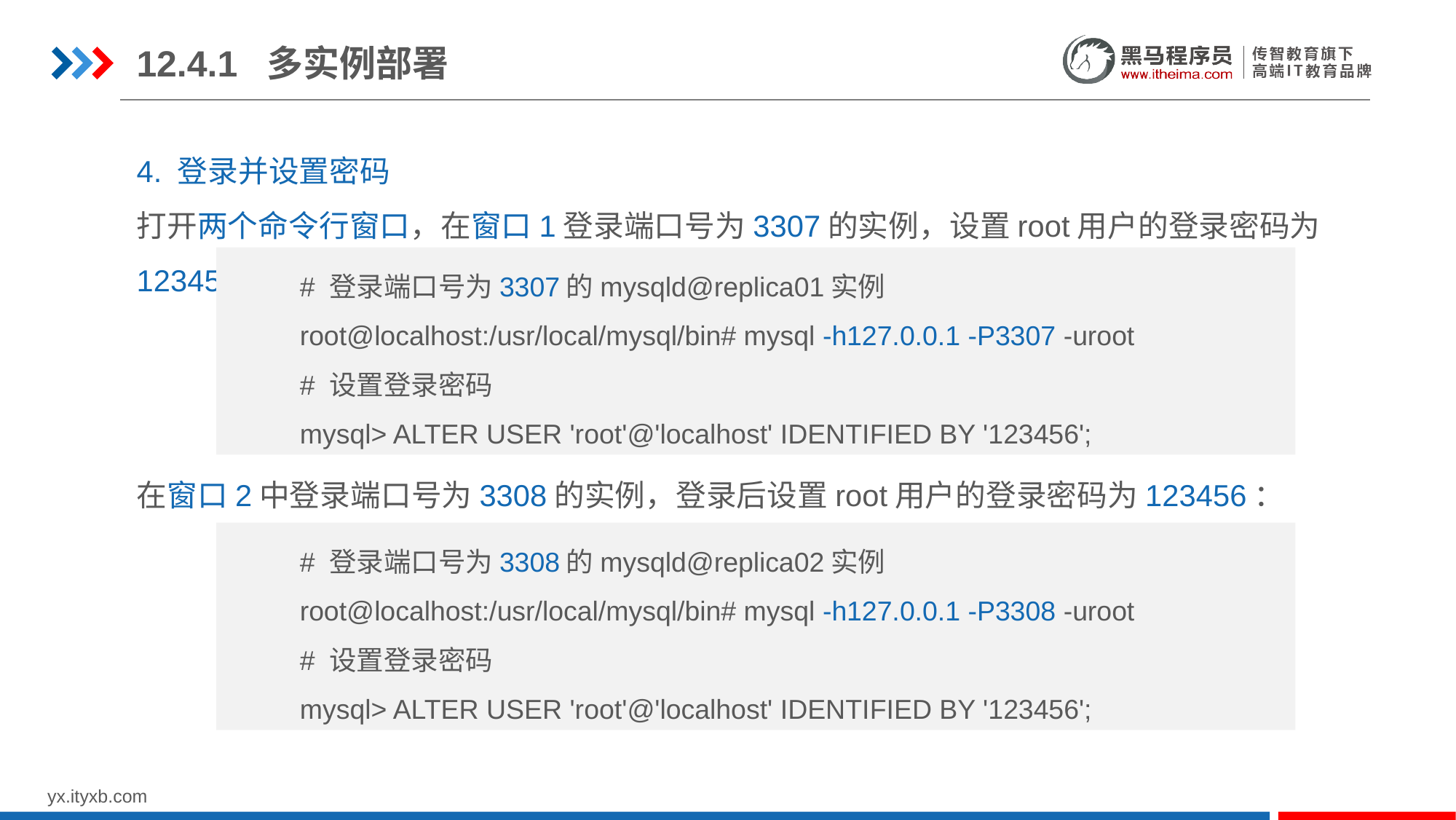

12.4.1  多实例部署
4. 登录并设置密码
打开两个命令行窗口，在窗口1登录端口号为3307的实例，设置root用户的登录密码为123456：
# 登录端口号为3307的mysqld@replica01实例
root@localhost:/usr/local/mysql/bin# mysql -h127.0.0.1 -P3307 -uroot
# 设置登录密码
mysql> ALTER USER 'root'@'localhost' IDENTIFIED BY '123456';
在窗口2中登录端口号为3308的实例，登录后设置root用户的登录密码为123456：
# 登录端口号为3308的mysqld@replica02实例
root@localhost:/usr/local/mysql/bin# mysql -h127.0.0.1 -P3308 -uroot
# 设置登录密码
mysql> ALTER USER 'root'@'localhost' IDENTIFIED BY '123456';